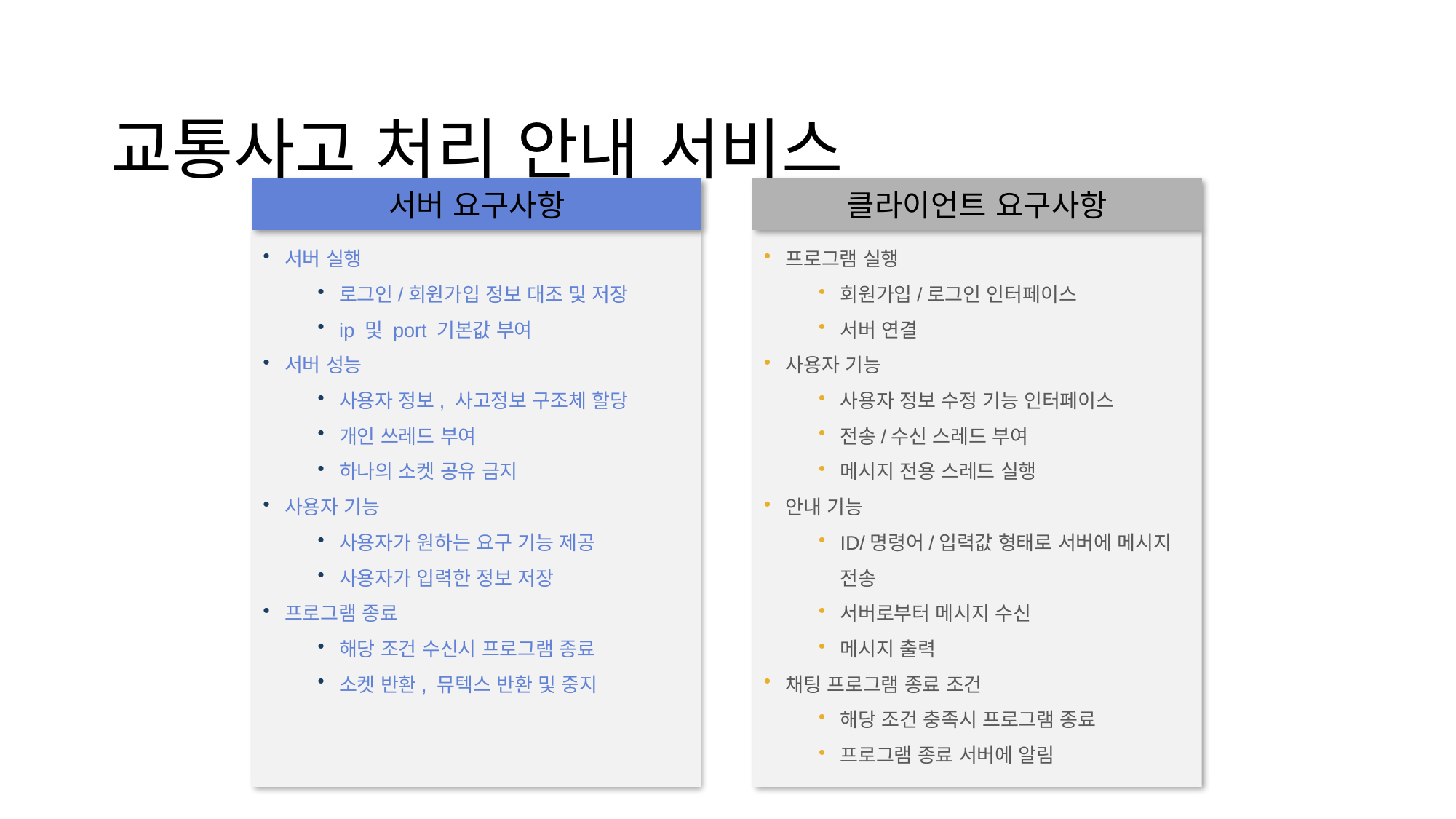

# 교통사고 처리 안내 서비스
서버 요구사항
클라이언트 요구사항
프로그램 실행
회원가입/로그인 인터페이스
서버 연결
사용자 기능
사용자 정보 수정 기능 인터페이스
전송/수신 스레드 부여
메시지 전용 스레드 실행
안내 기능
ID/명령어/입력값 형태로 서버에 메시지 전송
서버로부터 메시지 수신
메시지 출력
채팅 프로그램 종료 조건
해당 조건 충족시 프로그램 종료
프로그램 종료 서버에 알림

서버 실행
로그인/회원가입 정보 대조 및 저장
ip 및 port 기본값 부여
서버 성능
사용자 정보, 사고정보 구조체 할당
개인 쓰레드 부여
하나의 소켓 공유 금지
사용자 기능
사용자가 원하는 요구 기능 제공
사용자가 입력한 정보 저장
프로그램 종료
해당 조건 수신시 프로그램 종료
소켓 반환, 뮤텍스 반환 및 중지